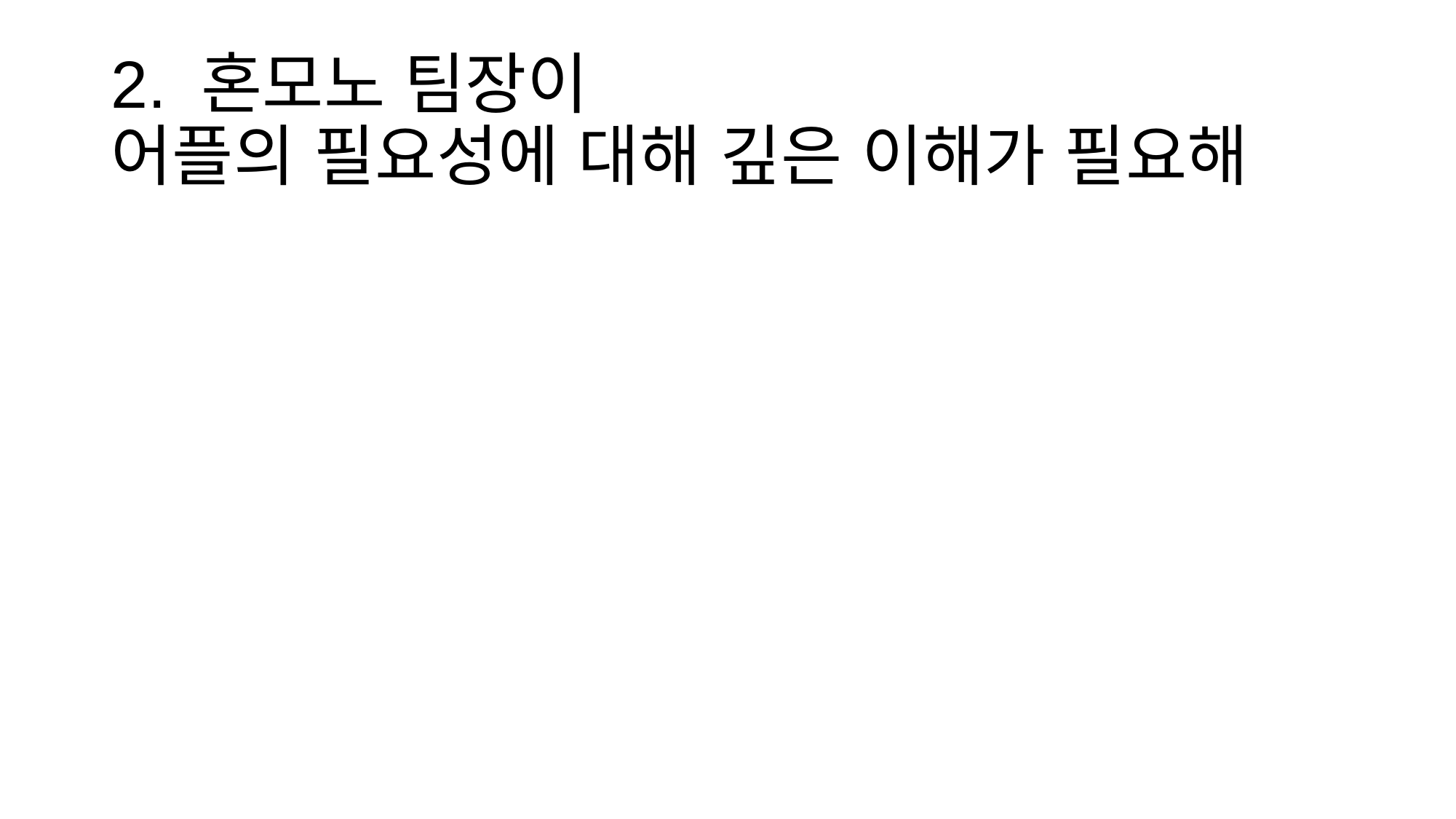

# 2. 혼모노 팀장이 어플의 필요성에 대해 깊은 이해가 필요해